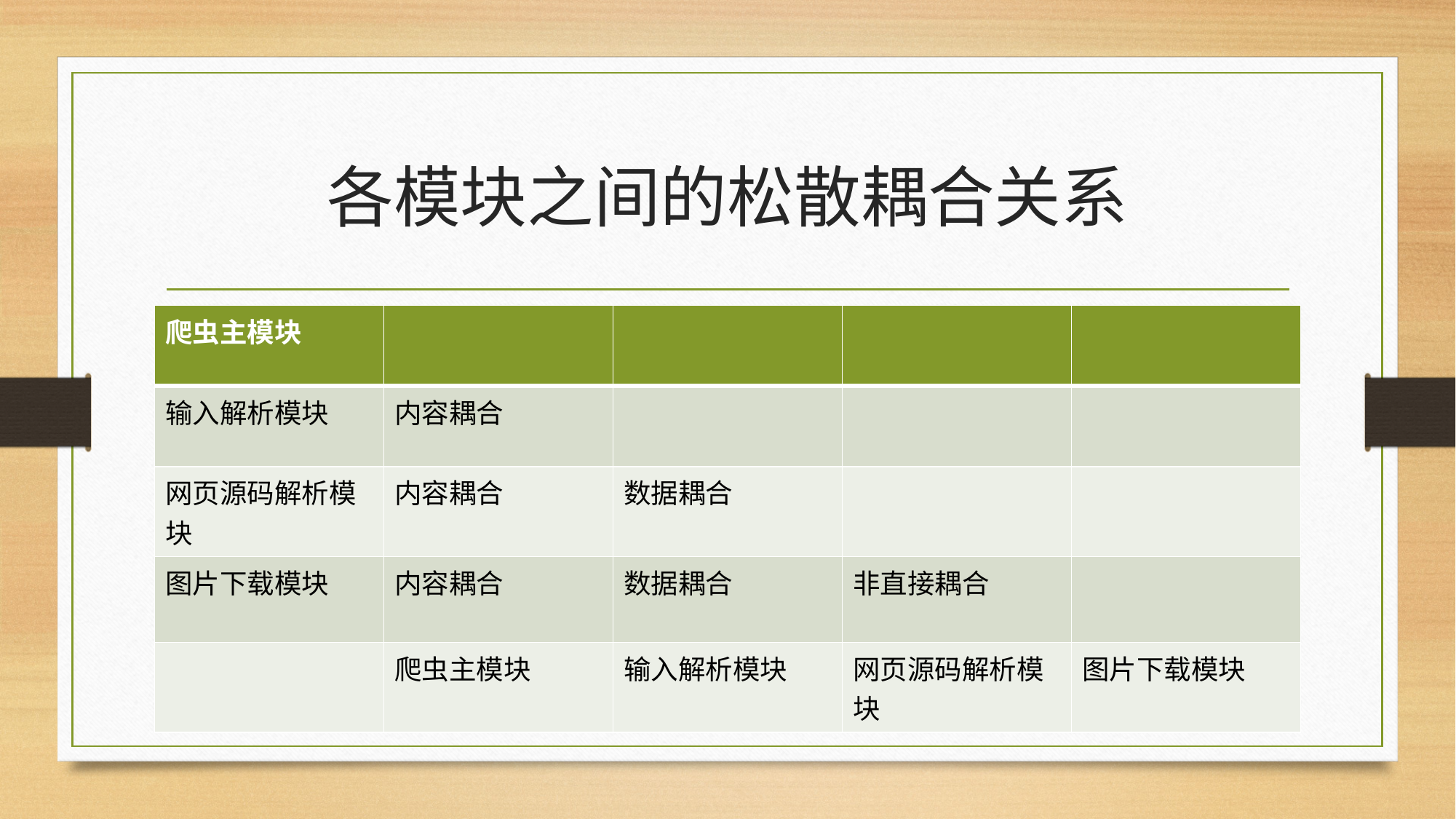

# 各模块之间的松散耦合关系
| 爬虫主模块 |  |  |  |  |
| --- | --- | --- | --- | --- |
| 输入解析模块 | 内容耦合 |  |  |  |
| 网页源码解析模块 | 内容耦合 | 数据耦合 |  |  |
| 图片下载模块 | 内容耦合 | 数据耦合 | 非直接耦合 |  |
|  | 爬虫主模块 | 输入解析模块 | 网页源码解析模块 | 图片下载模块 |